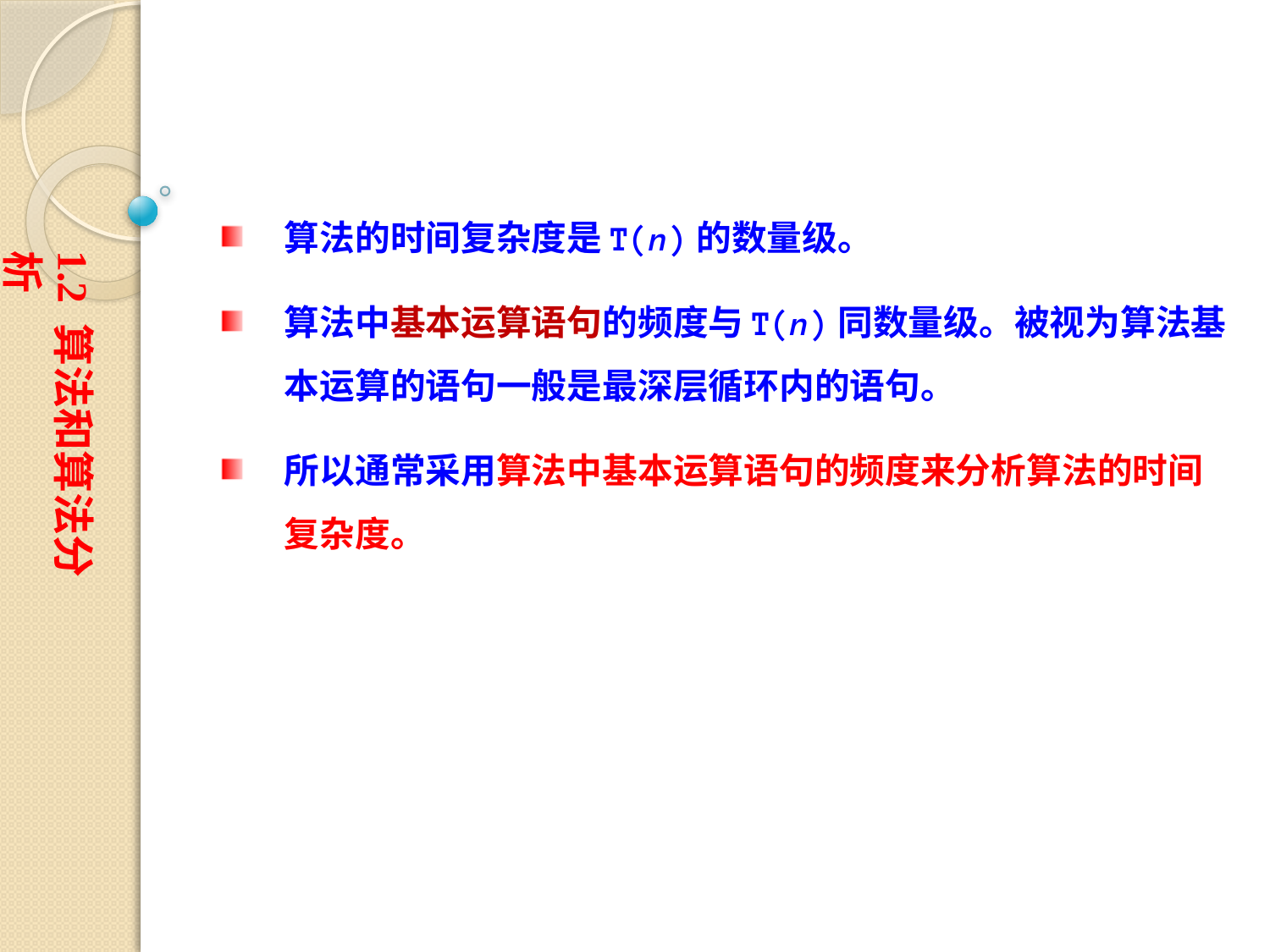

算法的时间复杂度是T(n)的数量级。
算法中基本运算语句的频度与T(n)同数量级。被视为算法基本运算的语句一般是最深层循环内的语句。
所以通常采用算法中基本运算语句的频度来分析算法的时间复杂度。
1.2 算法和算法分析